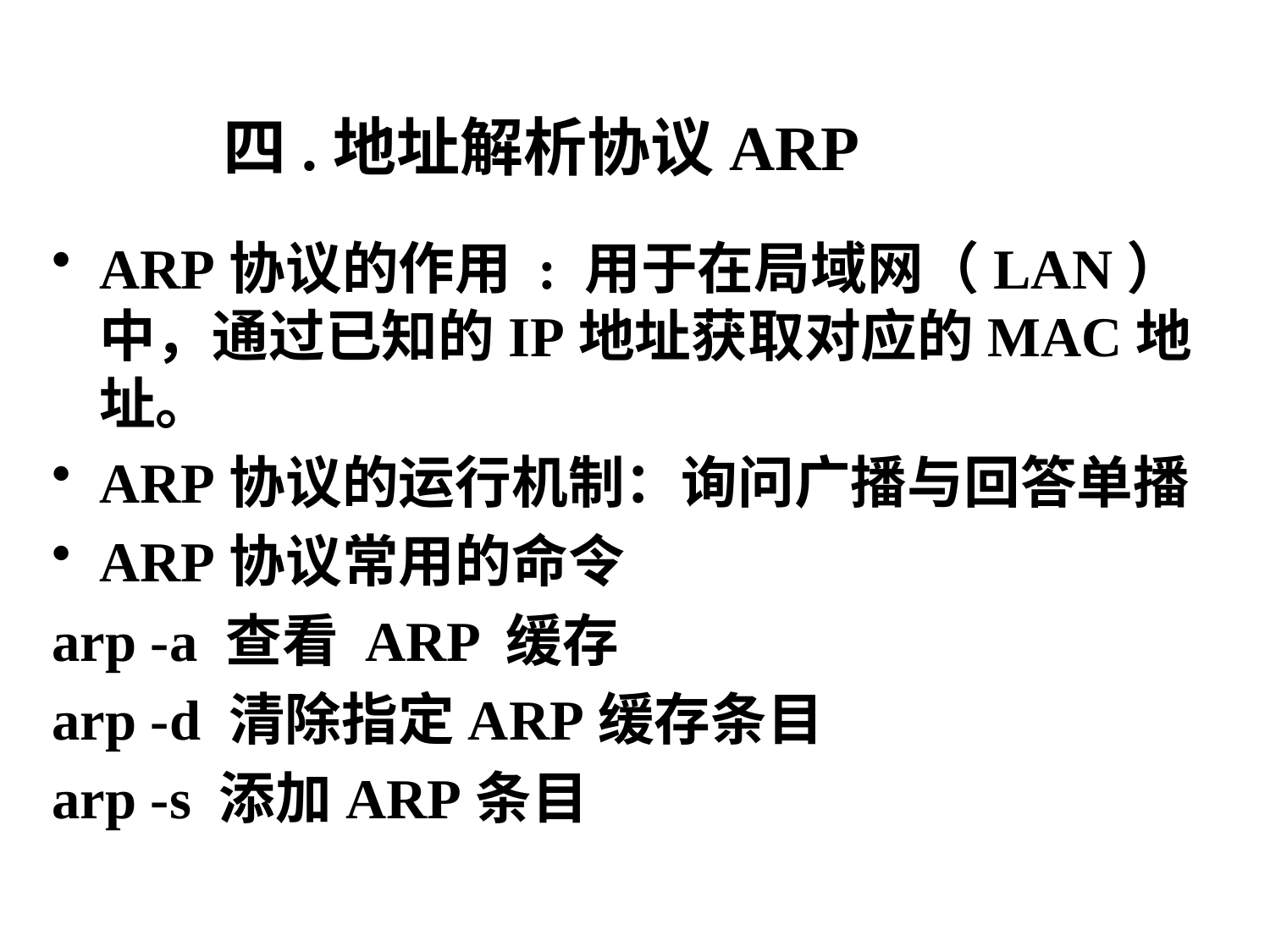

# 四.地址解析协议ARP
ARP协议的作用 : 用于在局域网（LAN）中，通过已知的IP地址获取对应的MAC地址。
ARP协议的运行机制：询问广播与回答单播
ARP协议常用的命令
arp -a 查看 ARP 缓存
arp -d 清除指定ARP缓存条目
arp -s 添加ARP条目